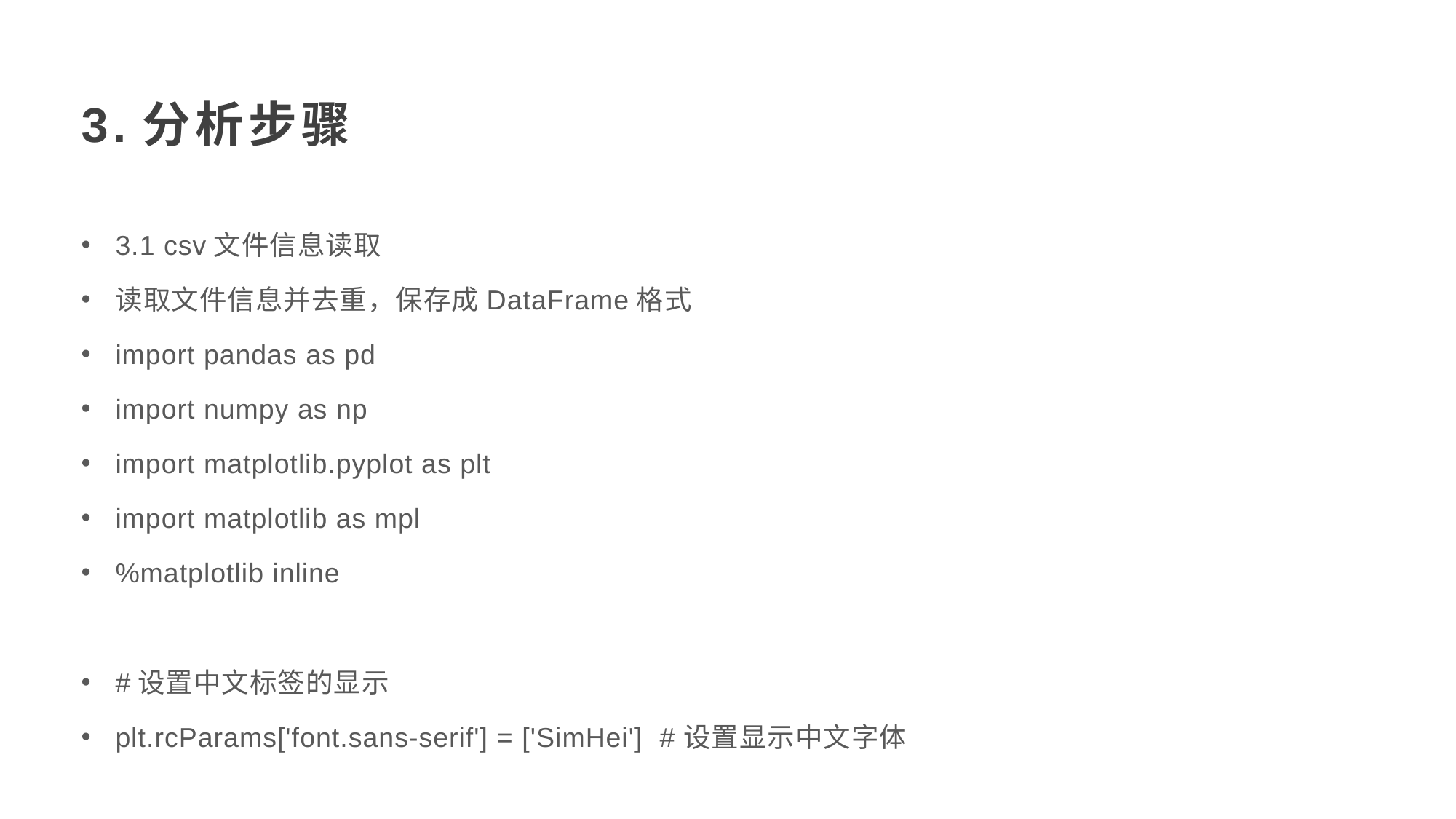

3.分析步骤
3.1 csv文件信息读取
读取文件信息并去重，保存成DataFrame格式
import pandas as pd
import numpy as np
import matplotlib.pyplot as plt
import matplotlib as mpl
%matplotlib inline

#设置中文标签的显示
plt.rcParams['font.sans-serif'] = ['SimHei']  #设置显示中文字体